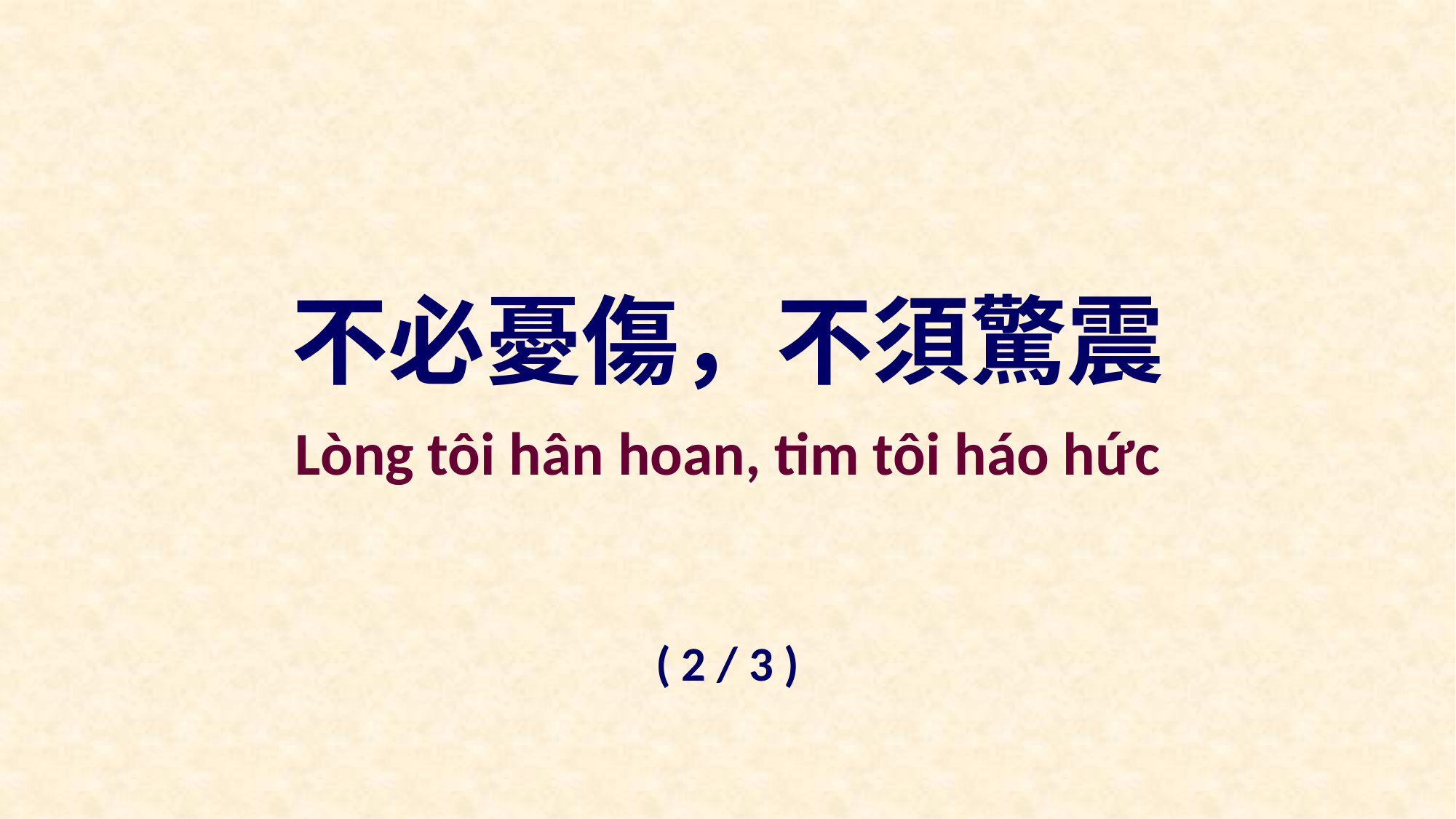

不必憂傷，不須驚震
Lòng tôi hân hoan, tim tôi háo hức
( 2 / 3 )